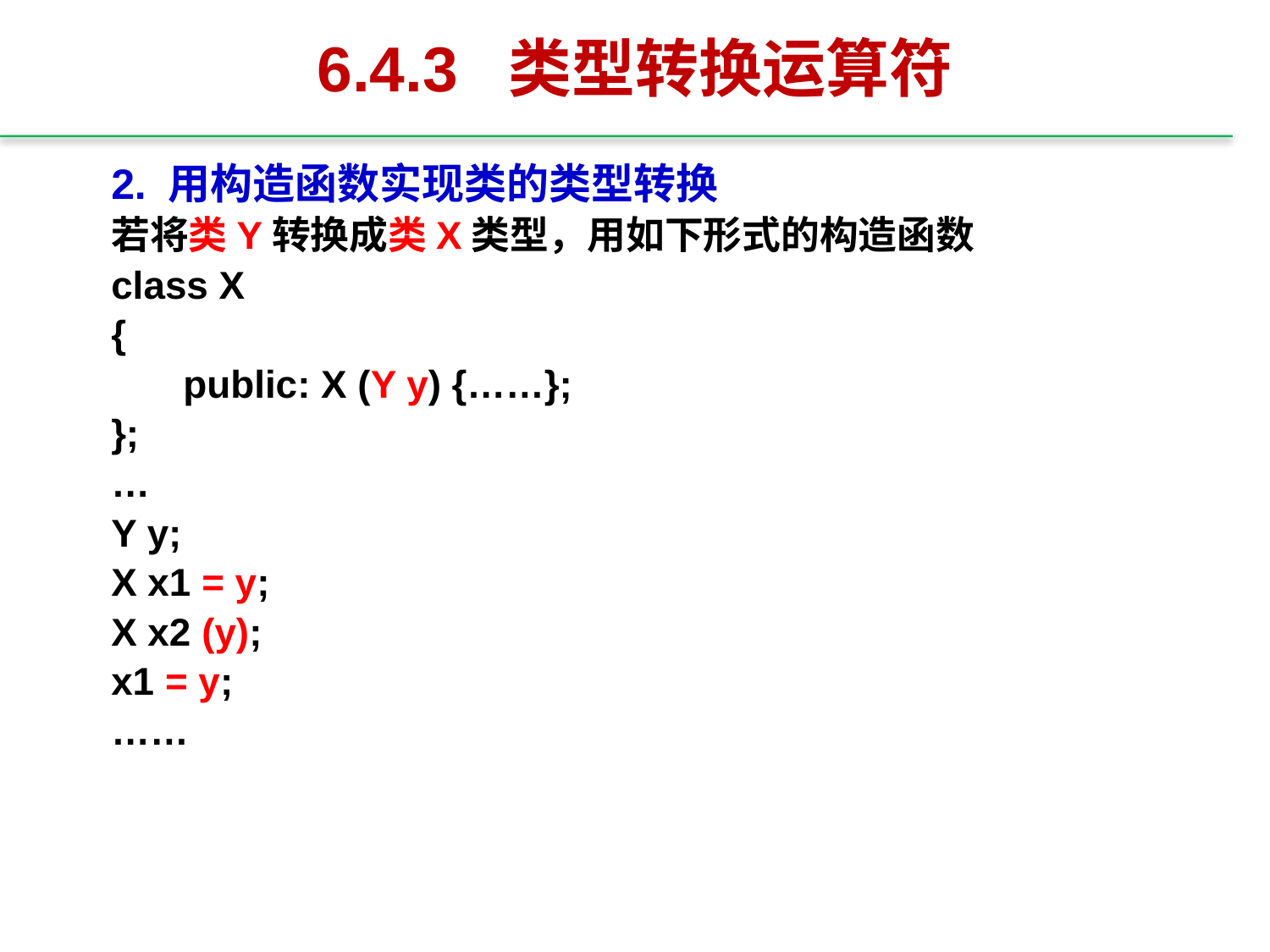

# 6.4.3  类型转换运算符
2. 用构造函数实现类的类型转换
若将类Y转换成类X类型，用如下形式的构造函数
class X
{
	   public: X (Y y) {……};
};
…
Y y;
X x1 = y;
X x2 (y);
x1 = y;
……